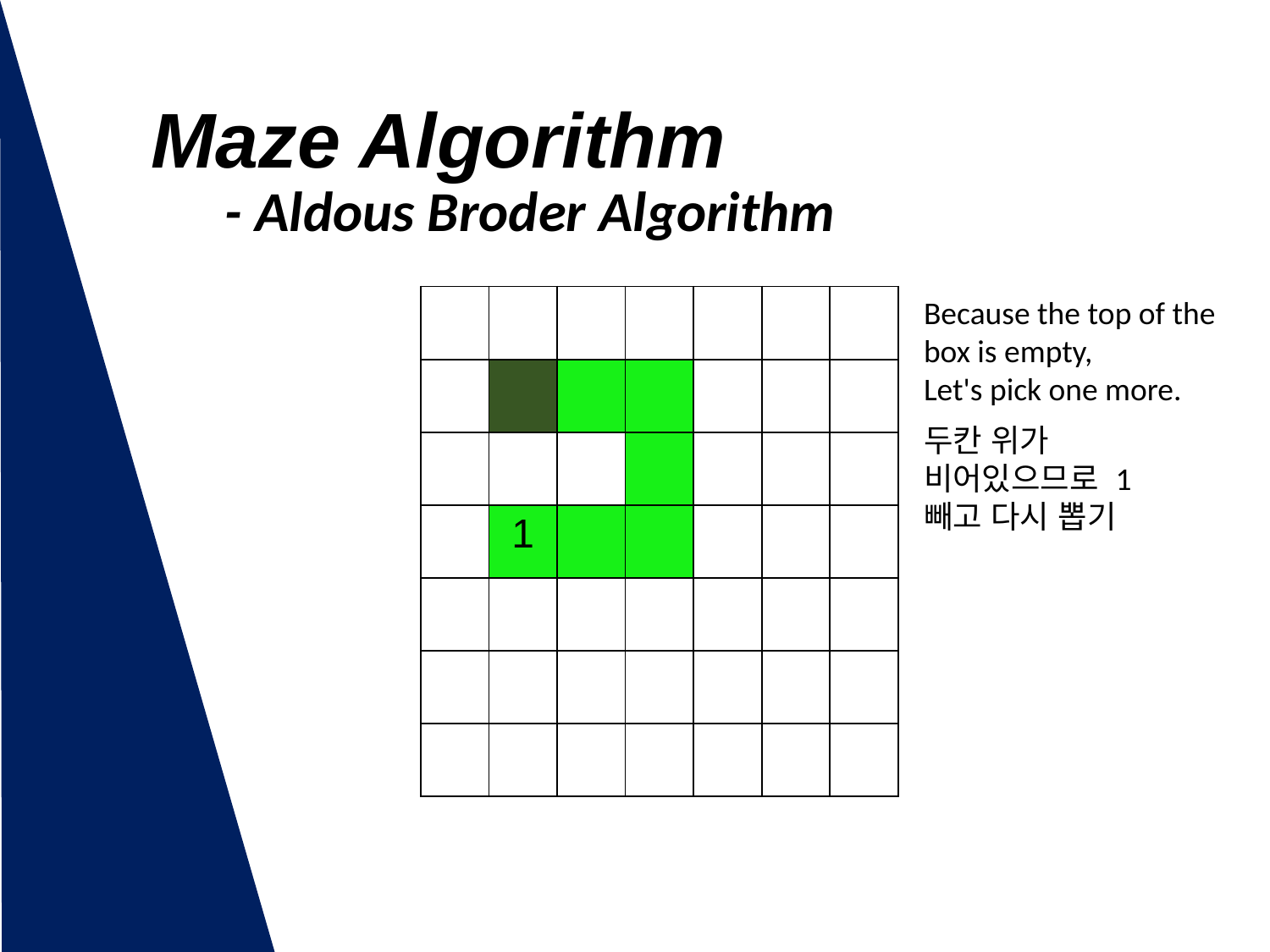

# Maze Algorithm
- Aldous Broder Algorithm

|  |  |  |  |  |  |  |
| --- | --- | --- | --- | --- | --- | --- |
|  |  |  |  |  |  |  |
|  |  |  |  |  |  |  |
|  | 1 |  |  |  |  |  |
|  |  |  |  |  |  |  |
|  |  |  |  |  |  |  |
|  |  |  |  |  |  |  |
Because the top of the box is empty,
Let's pick one more.
두칸 위가 비어있으므로 1빼고 다시 뽑기